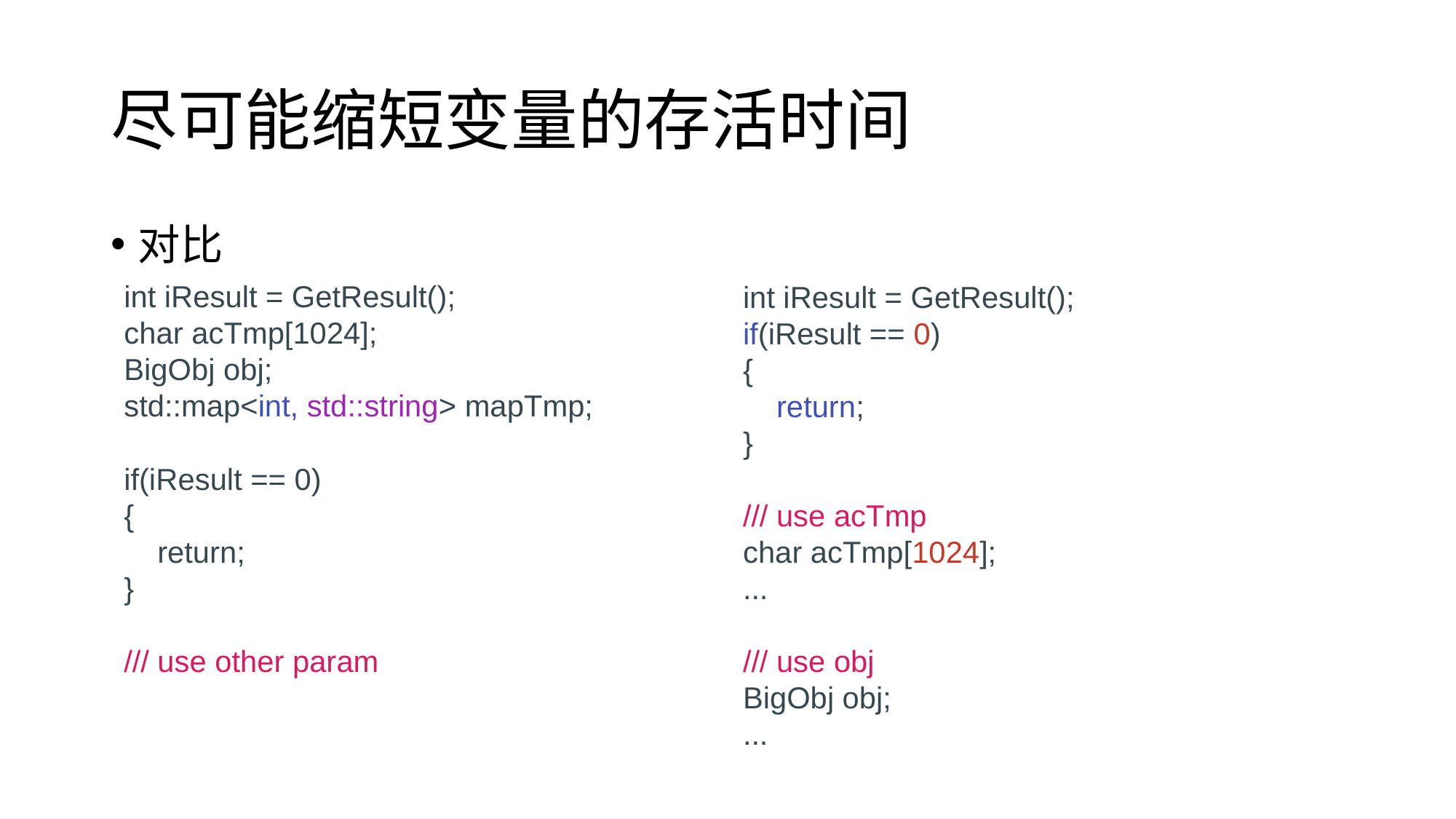

# 尽可能缩短变量的存活时间
对比

int iResult = GetResult();
char acTmp[1024];
BigObj obj;
std::map<int, std::string> mapTmp;

if(iResult == 0)
{
    return;
}

/// use other param
int iResult = GetResult();
if(iResult == 0)
{
    return;
}

/// use acTmp
char acTmp[1024];
...

/// use obj
BigObj obj;
...